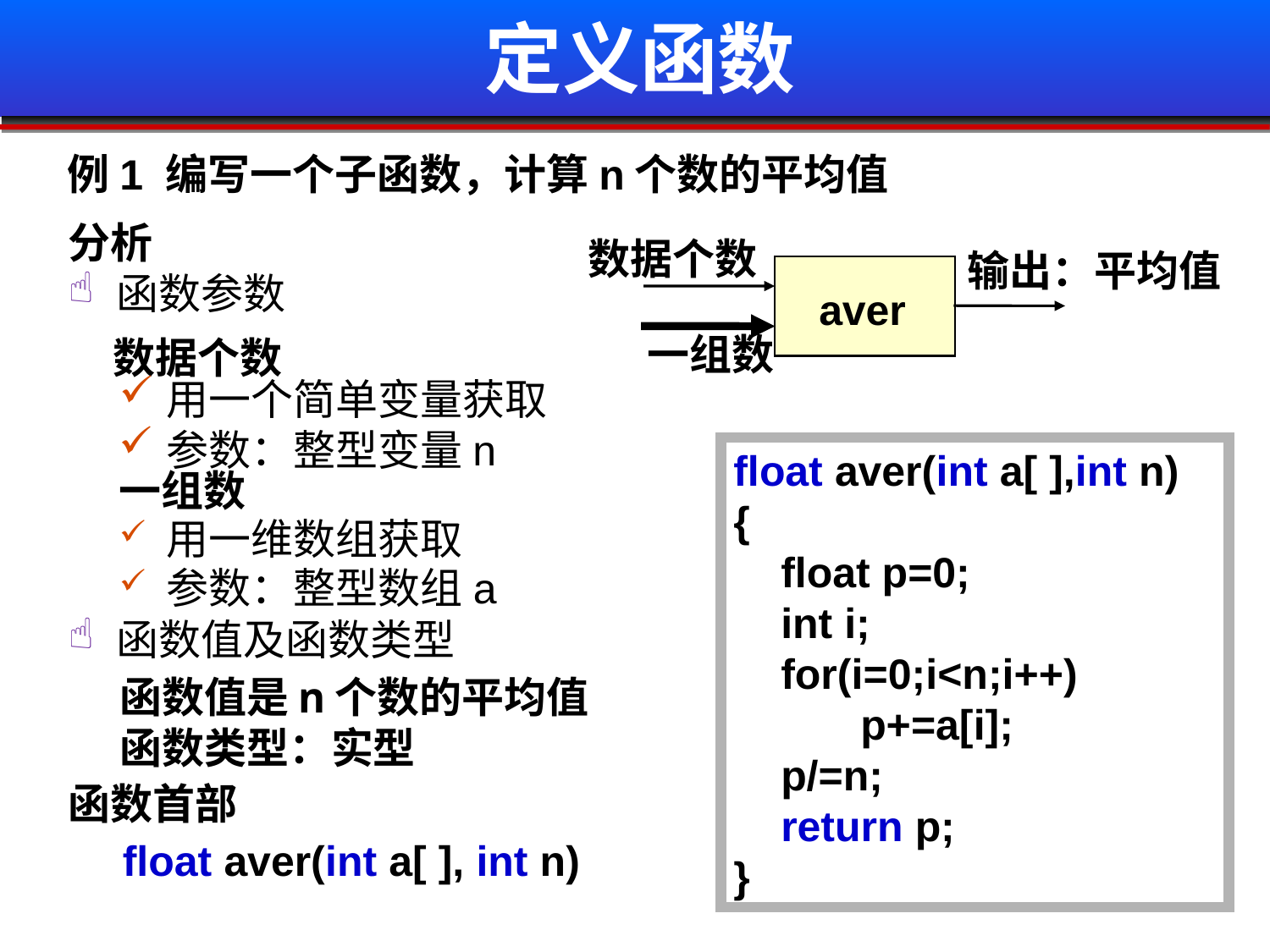

# 定义函数

例1 编写一个子函数，计算n个数的平均值
分析
函数参数
数据个数
输出：平均值

aver

一组数
数据个数

用一个简单变量获取
参数：整型变量n
float aver(int a[ ],int n)
{
    float p=0;
    int i;
    for(i=0;i<n;i++)
	p+=a[i];
    p/=n;
    return p;
}
一组数
用一维数组获取
参数：整型数组a
函数值及函数类型
函数值是n个数的平均值
函数类型：实型
函数首部
 float aver(int a[ ], int n)